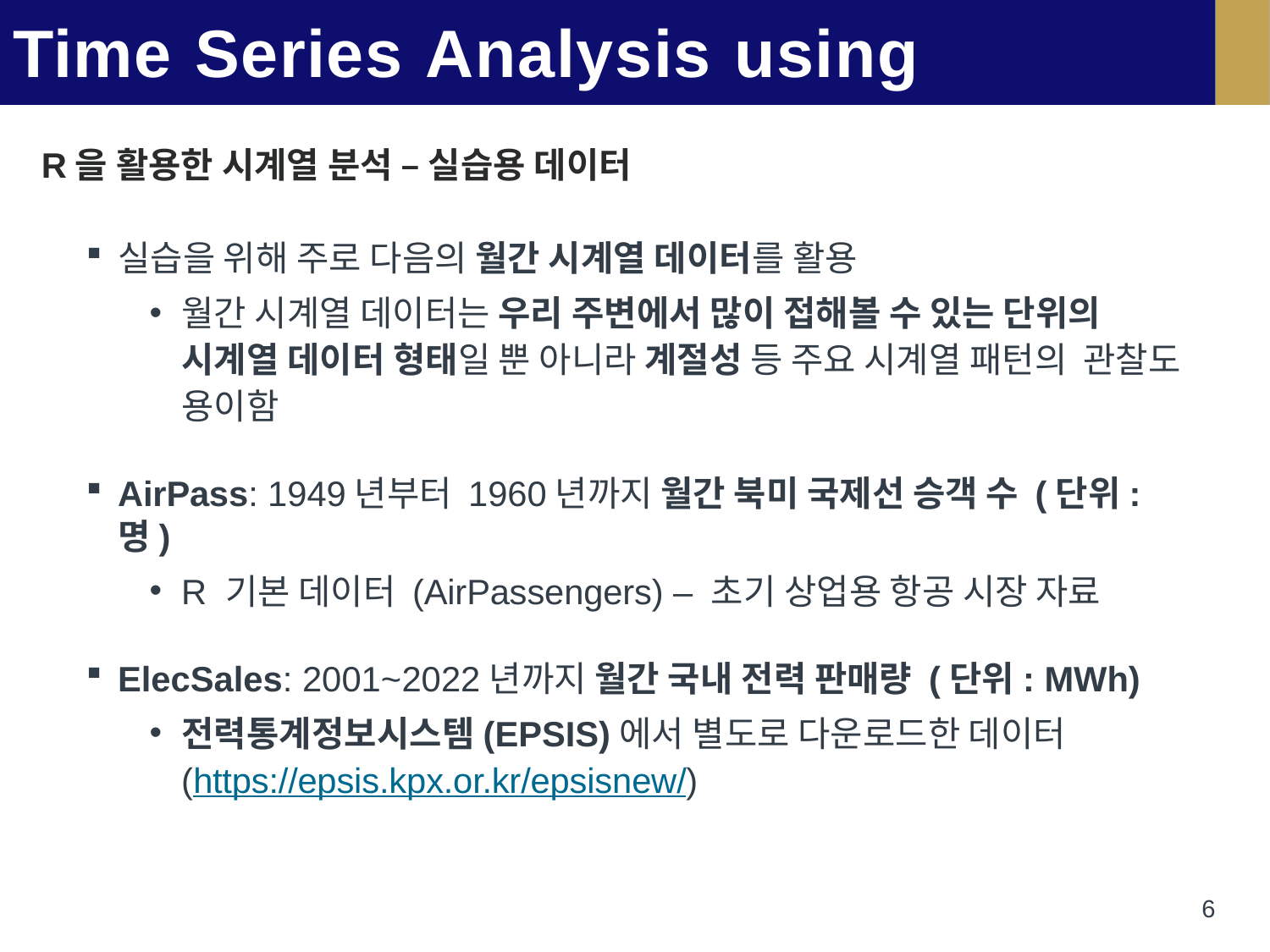

# Time Series Analysis using R
R을 활용한 시계열 분석 – 실습용 데이터

실습을 위해 주로 다음의 월간 시계열 데이터를 활용
월간 시계열 데이터는 우리 주변에서 많이 접해볼 수 있는 단위의  시계열 데이터 형태일 뿐 아니라 계절성 등 주요 시계열 패턴의  관찰도 용이함

AirPass: 1949년부터 1960년까지 월간 북미 국제선 승객 수 (단위: 명)
R 기본 데이터 (AirPassengers) – 초기 상업용 항공 시장 자료

ElecSales: 2001~2022년까지 월간 국내 전력 판매량 (단위: MWh)
전력통계정보시스템(EPSIS)에서 별도로 다운로드한 데이터
(https://epsis.kpx.or.kr/epsisnew/)
6